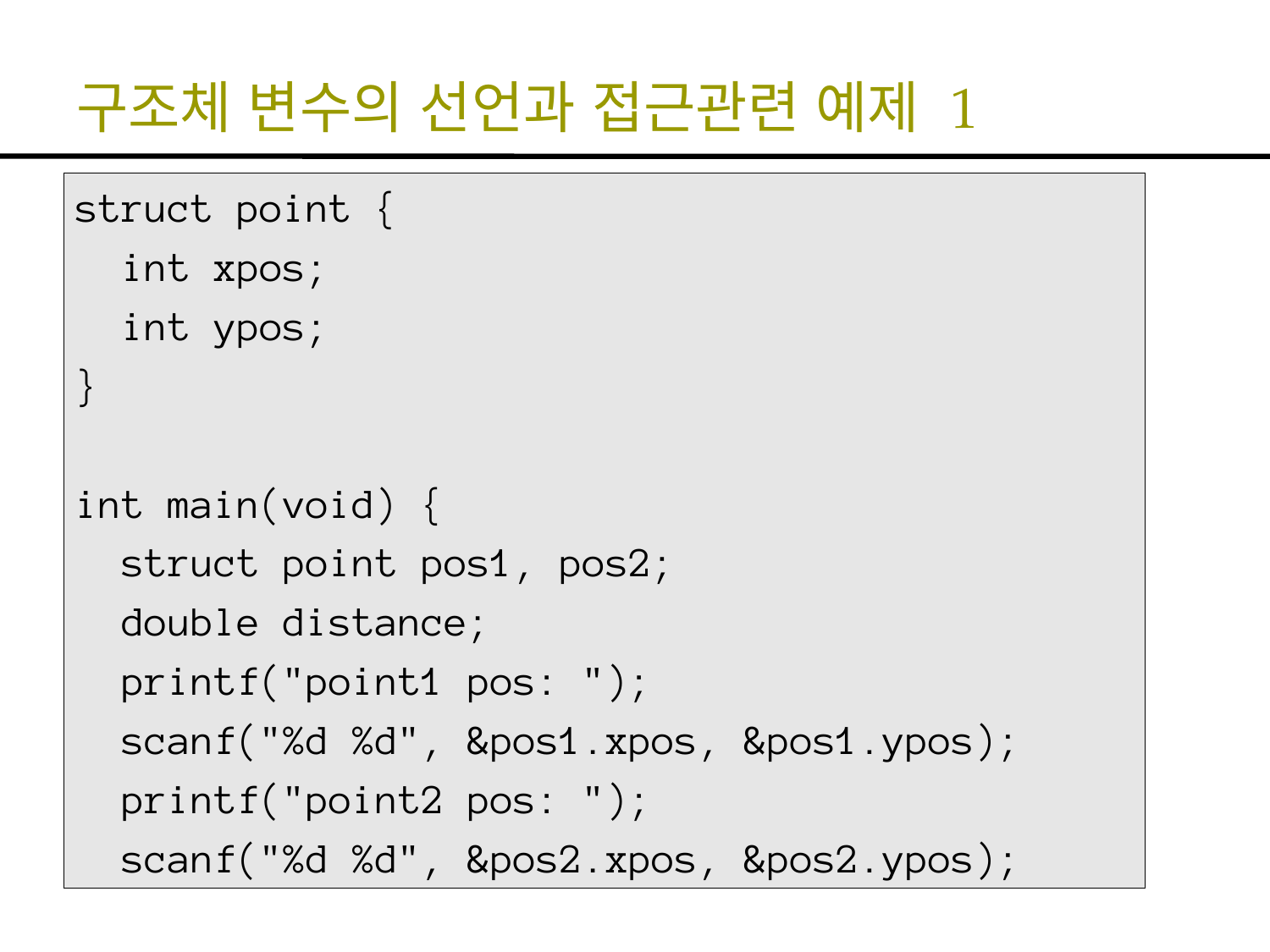

# 구조체 변수의 선언과 접근관련 예제 1
struct point {
  int xpos;
  int ypos;
}

int main(void) {
  struct point pos1, pos2;
  double distance;
  printf("point1 pos: ");
  scanf("%d %d", &pos1.xpos, &pos1.ypos);
  printf("point2 pos: ");
  scanf("%d %d", &pos2.xpos, &pos2.ypos);